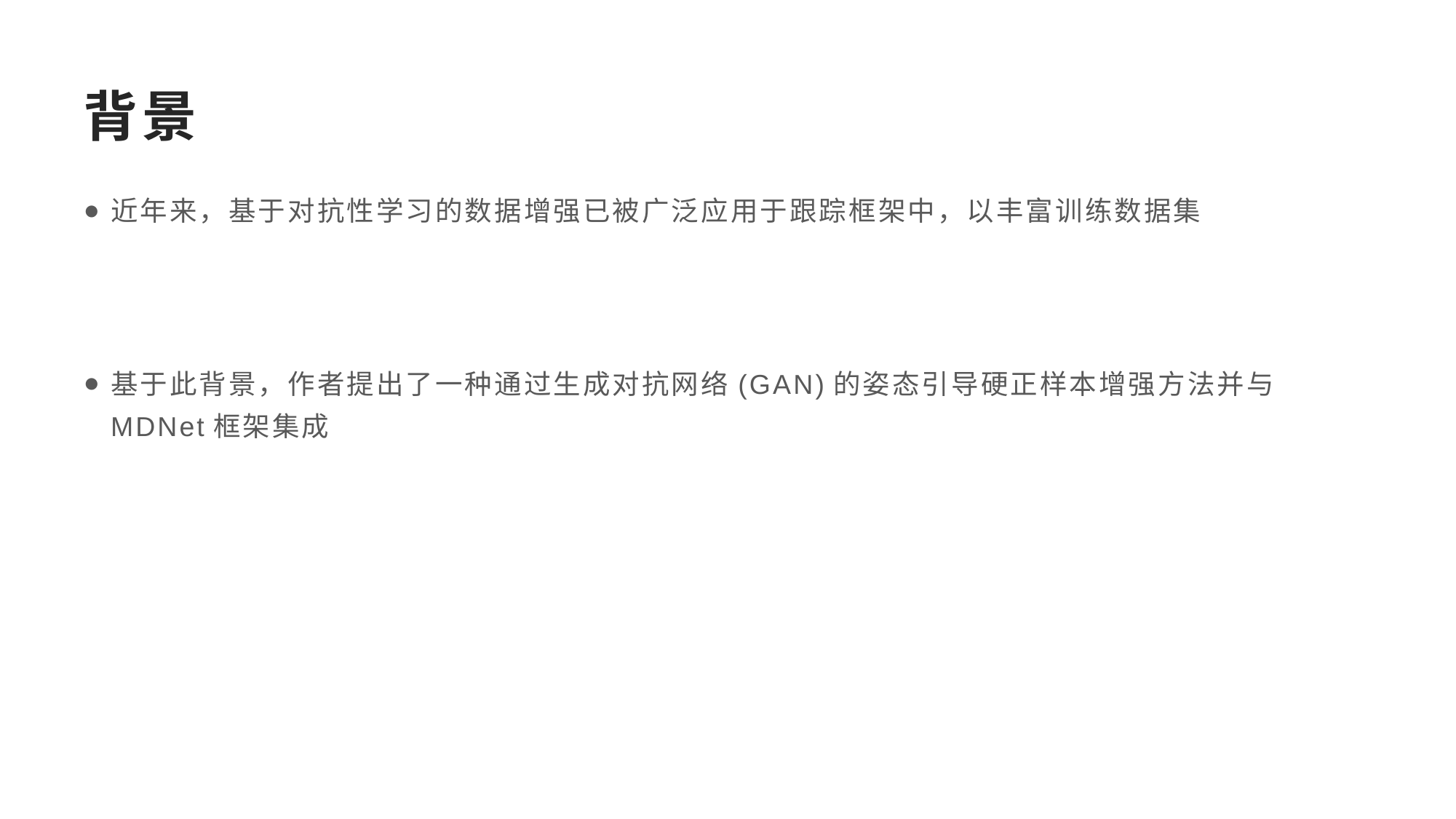

# 背景
近年来，基于对抗性学习的数据增强已被广泛应用于跟踪框架中，以丰富训练数据集

基于此背景，作者提出了一种通过生成对抗网络(GAN)的姿态引导硬正样本增强方法并与MDNet框架集成